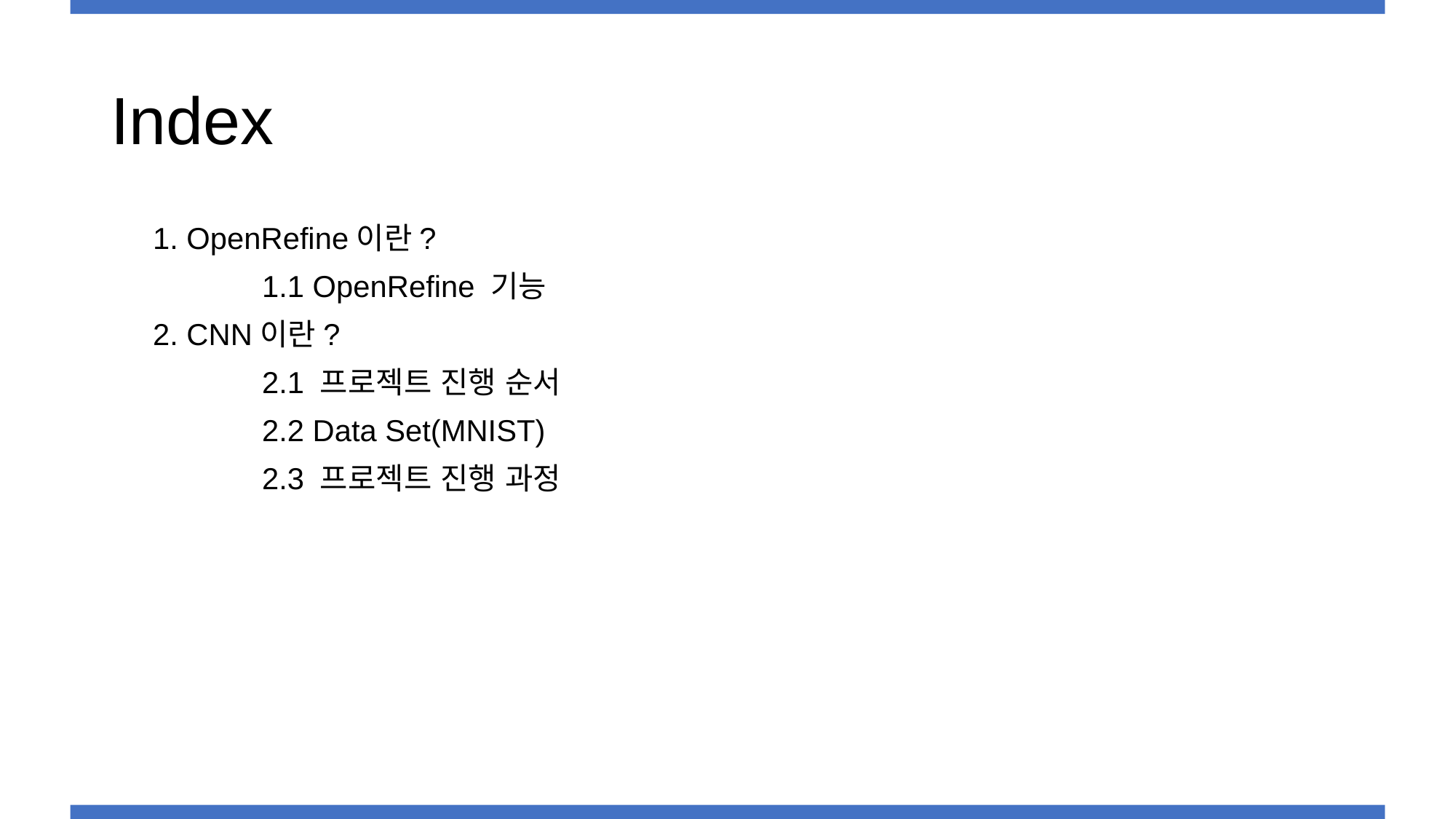

# Index
1. OpenRefine이란?
	1.1 OpenRefine 기능
2. CNN이란?
	2.1 프로젝트 진행 순서
	2.2 Data Set(MNIST)
	2.3 프로젝트 진행 과정